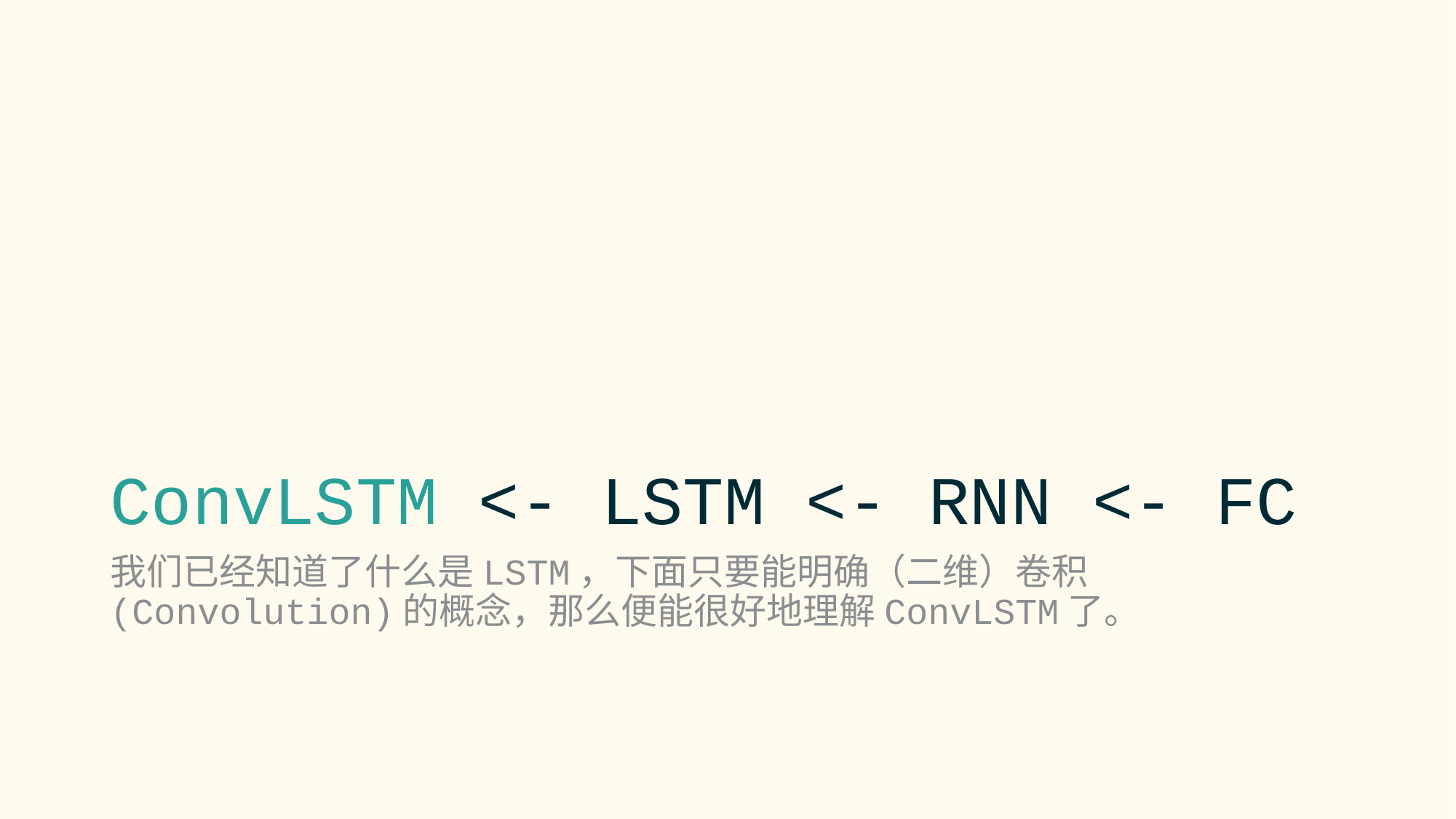

# ConvLSTM <- LSTM <- RNN <- FC
我们已经知道了什么是LSTM，下面只要能明确（二维）卷积(Convolution)的概念，那么便能很好地理解ConvLSTM了。